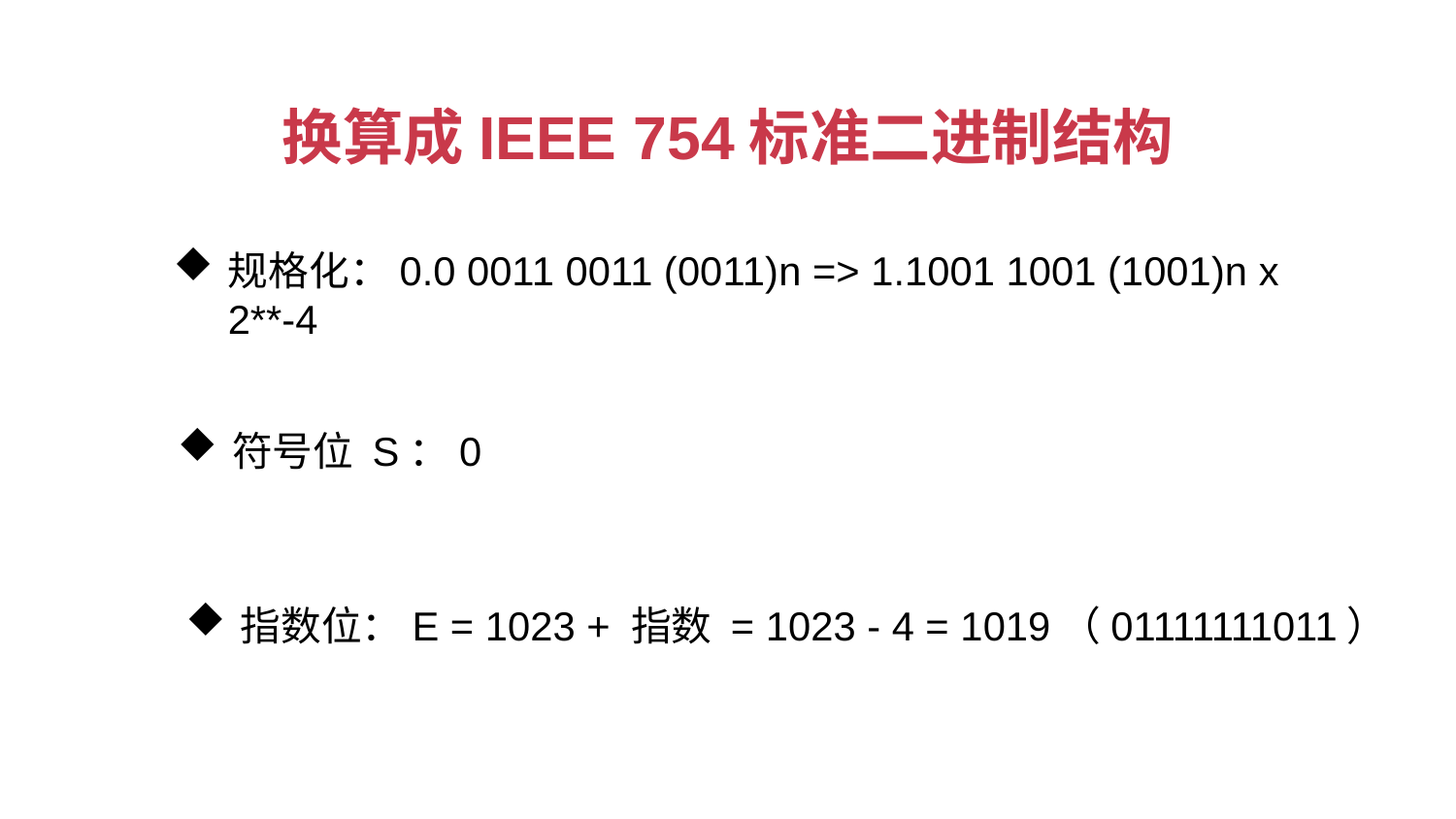

换算成IEEE 754标准二进制结构
规格化：0.0 0011 0011 (0011)n => 1.1001 1001 (1001)n x 2**-4
符号位 S：0
指数位：E = 1023 + 指数 = 1023 - 4 = 1019（01111111011）